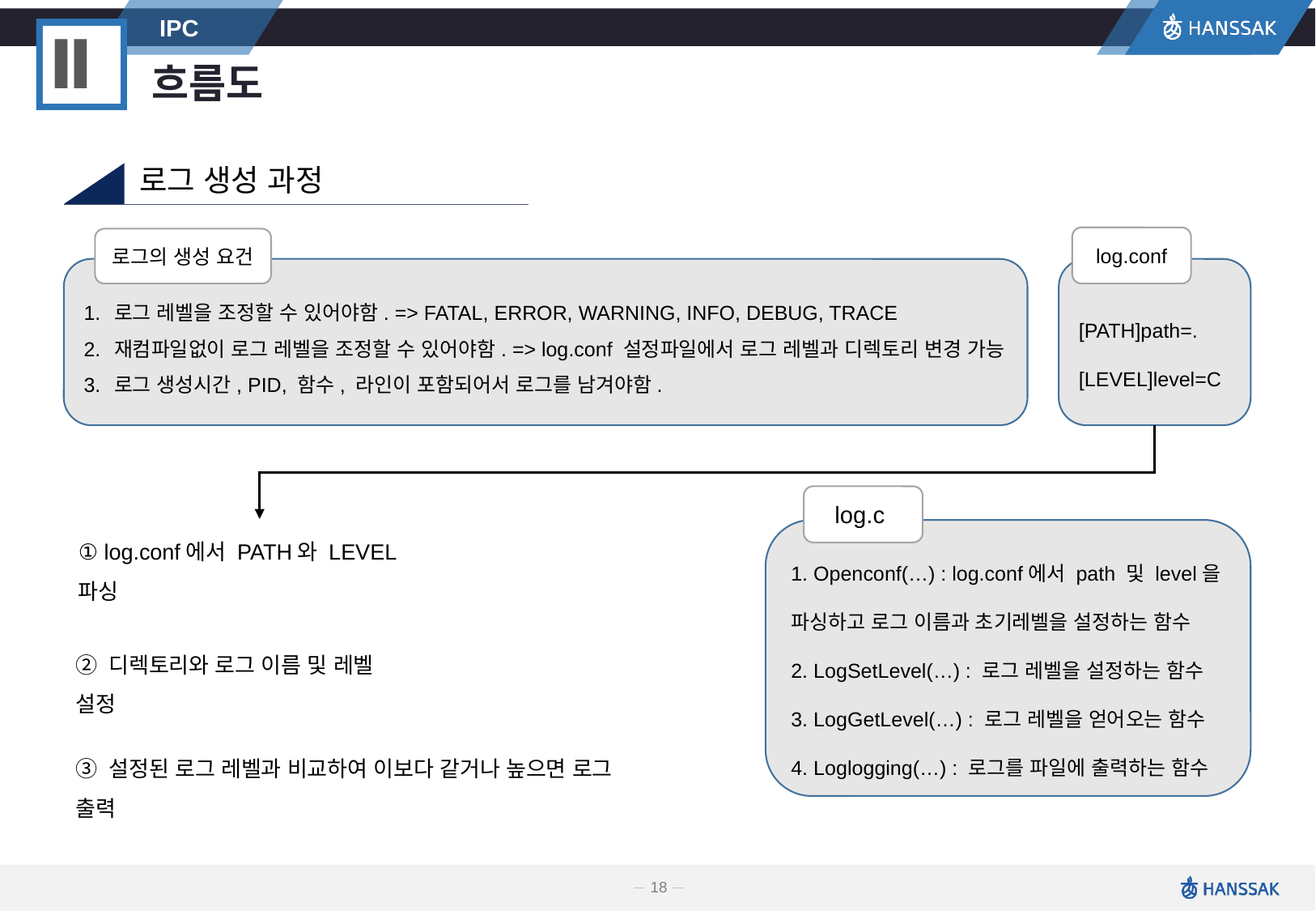

IPC

Ⅱ
흐름도

로그 생성 과정
log.conf
로그의 생성 요건
로그 레벨을 조정할 수 있어야함. => FATAL, ERROR, WARNING, INFO, DEBUG, TRACE
재컴파일없이 로그 레벨을 조정할 수 있어야함. => log.conf 설정파일에서 로그 레벨과 디렉토리 변경 가능
로그 생성시간, PID, 함수, 라인이 포함되어서 로그를 남겨야함.
[PATH]path=.
[LEVEL]level=C
log.c
1. Openconf(…) : log.conf에서 path 및 level을 파싱하고 로그 이름과 초기레벨을 설정하는 함수
2. LogSetLevel(…) : 로그 레벨을 설정하는 함수
3. LogGetLevel(…) : 로그 레벨을 얻어오는 함수
4. Loglogging(…) : 로그를 파일에 출력하는 함수
① log.conf에서 PATH와 LEVEL 파싱
② 디렉토리와 로그 이름 및 레벨 설정
③ 설정된 로그 레벨과 비교하여 이보다 같거나 높으면 로그 출력